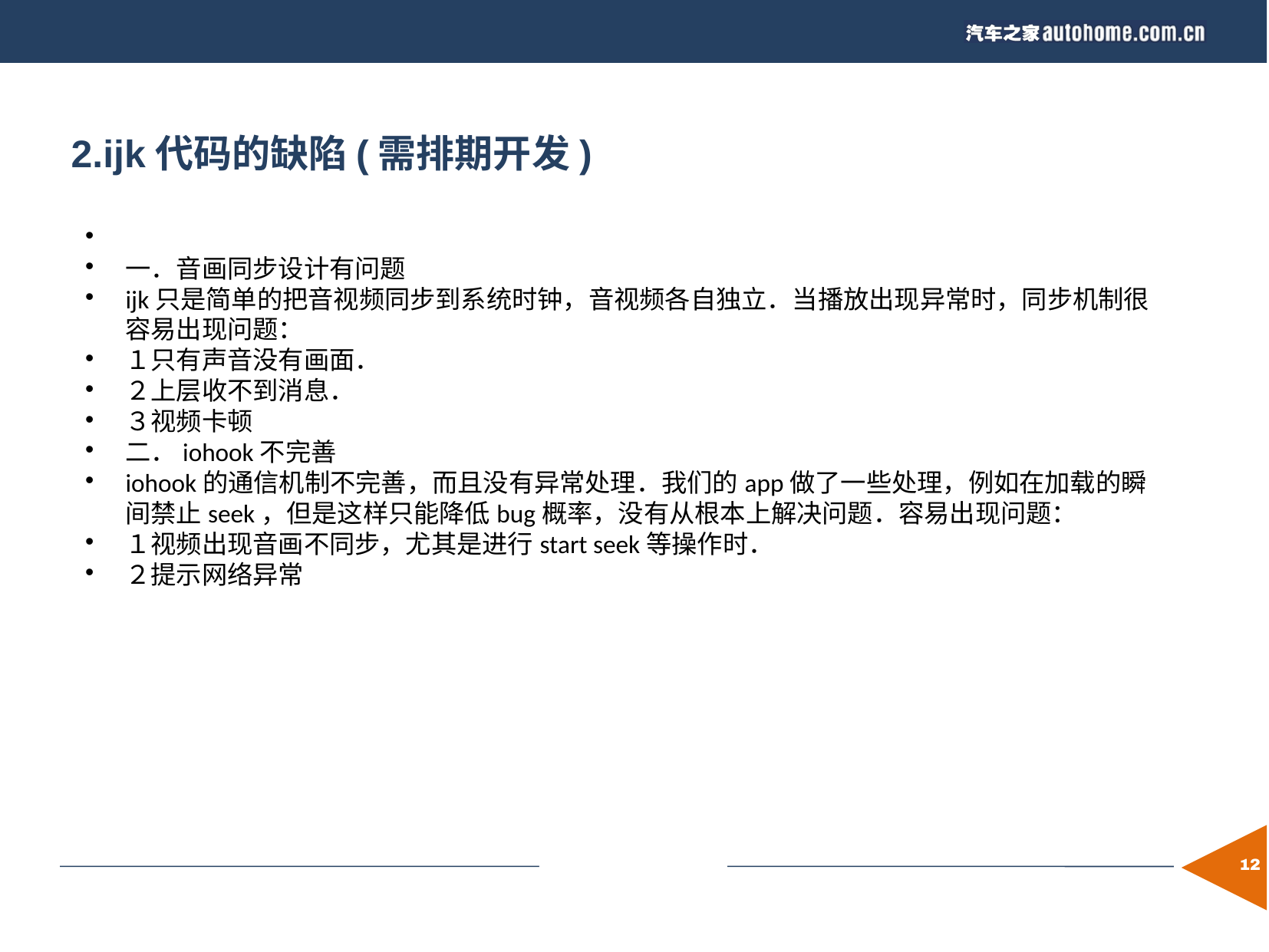

2.ijk代码的缺陷(需排期开发)

一．音画同步设计有问题
ijk只是简单的把音视频同步到系统时钟，音视频各自独立．当播放出现异常时，同步机制很容易出现问题：
１只有声音没有画面．
２上层收不到消息．
３视频卡顿
二．iohook不完善
iohook的通信机制不完善，而且没有异常处理．我们的app做了一些处理，例如在加载的瞬间禁止seek，但是这样只能降低bug概率，没有从根本上解决问题．容易出现问题：
１视频出现音画不同步，尤其是进行start seek等操作时．
２提示网络异常
12